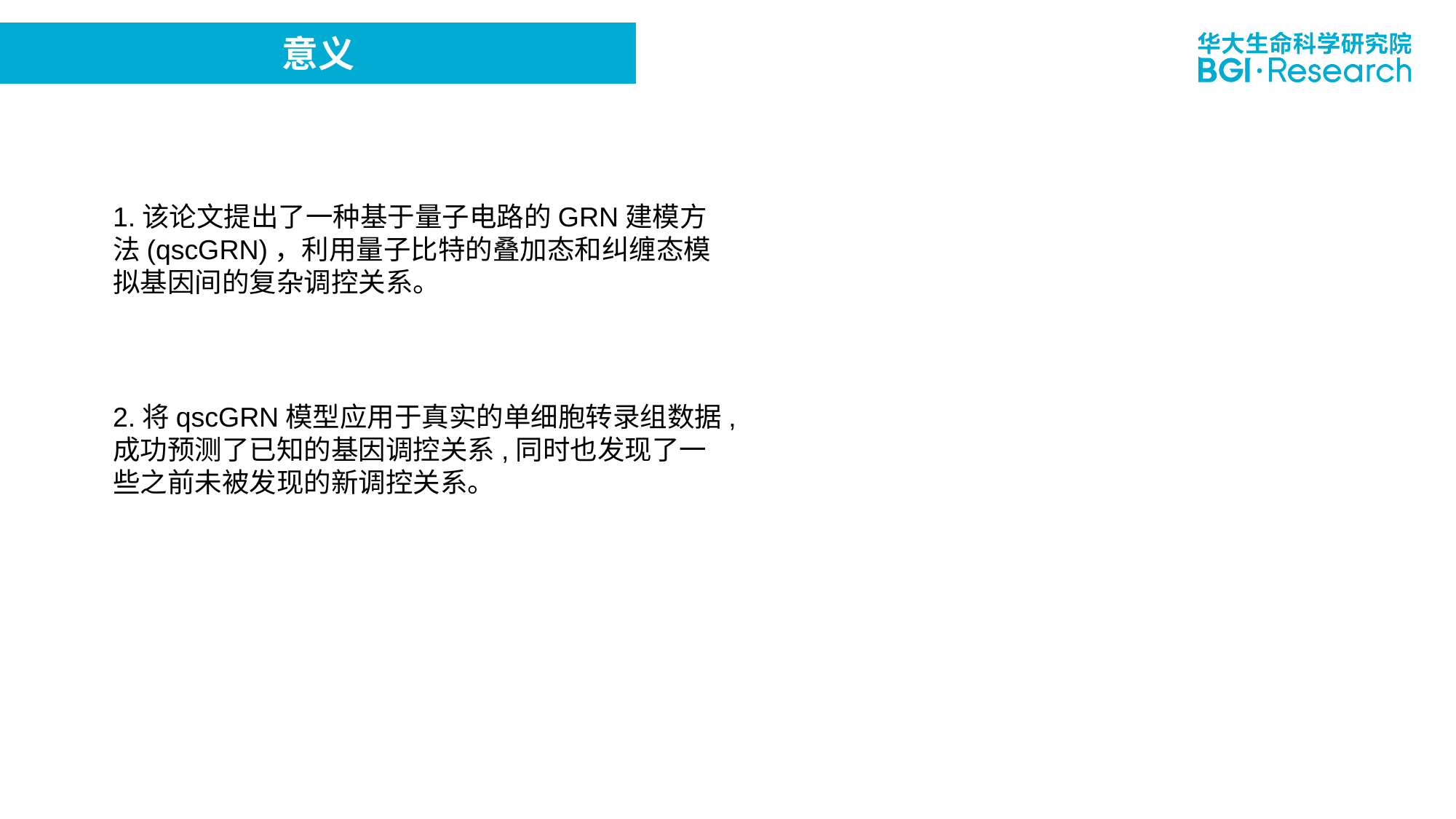

意义
1.该论文提出了一种基于量子电路的GRN建模方法(qscGRN)，利用量子比特的叠加态和纠缠态模拟基因间的复杂调控关系。
2.将qscGRN模型应用于真实的单细胞转录组数据,成功预测了已知的基因调控关系,同时也发现了一些之前未被发现的新调控关系。